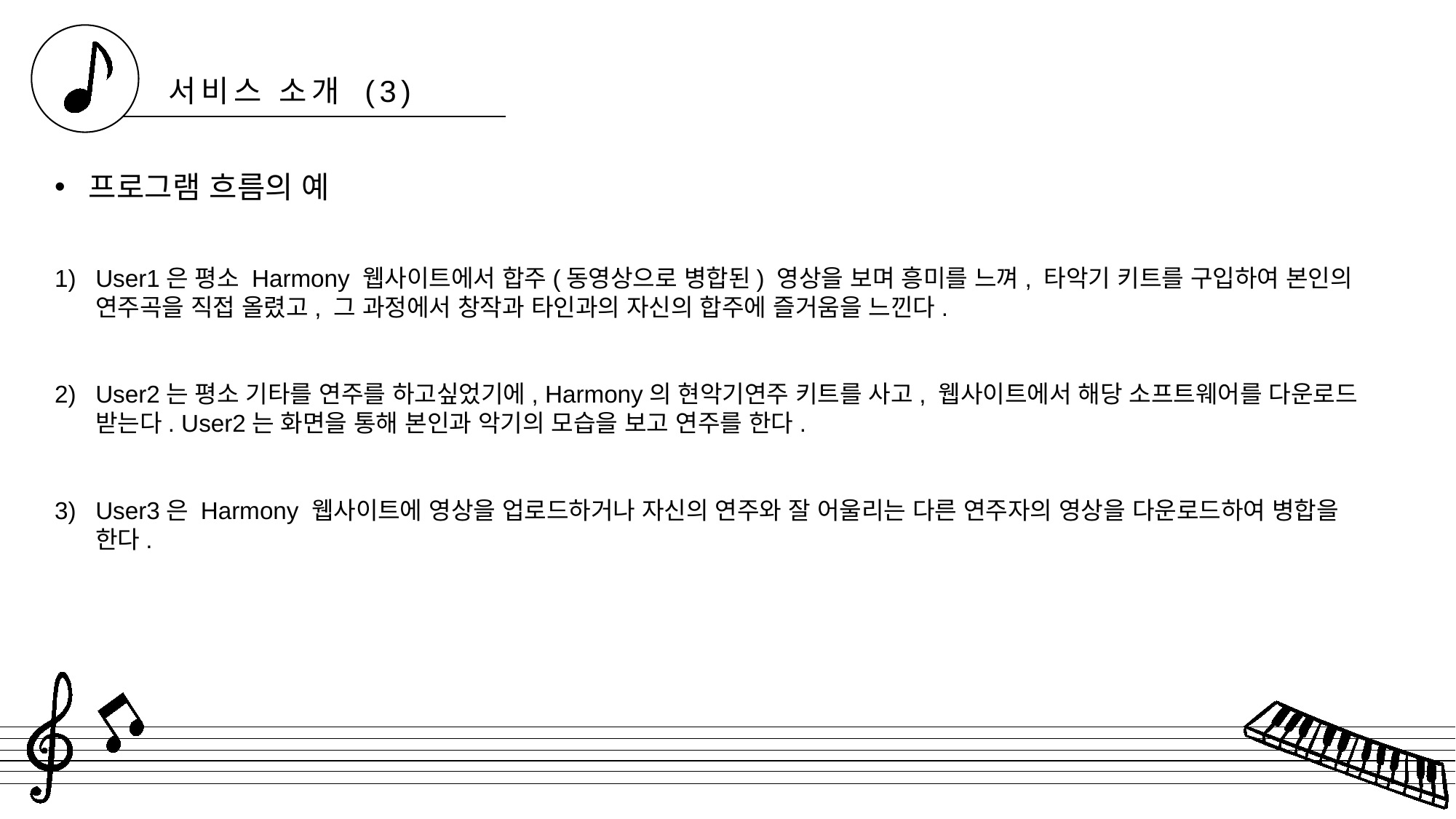

서비스 소개 (3)
프로그램 흐름의 예

User1은 평소 Harmony 웹사이트에서 합주(동영상으로 병합된) 영상을 보며 흥미를 느껴, 타악기 키트를 구입하여 본인의 연주곡을 직접 올렸고, 그 과정에서 창작과 타인과의 자신의 합주에 즐거움을 느낀다.

User2는 평소 기타를 연주를 하고싶었기에, Harmony의 현악기연주 키트를 사고, 웹사이트에서 해당 소프트웨어를 다운로드 받는다. User2는 화면을 통해 본인과 악기의 모습을 보고 연주를 한다.

User3은 Harmony 웹사이트에 영상을 업로드하거나 자신의 연주와 잘 어울리는 다른 연주자의 영상을 다운로드하여 병합을 한다.